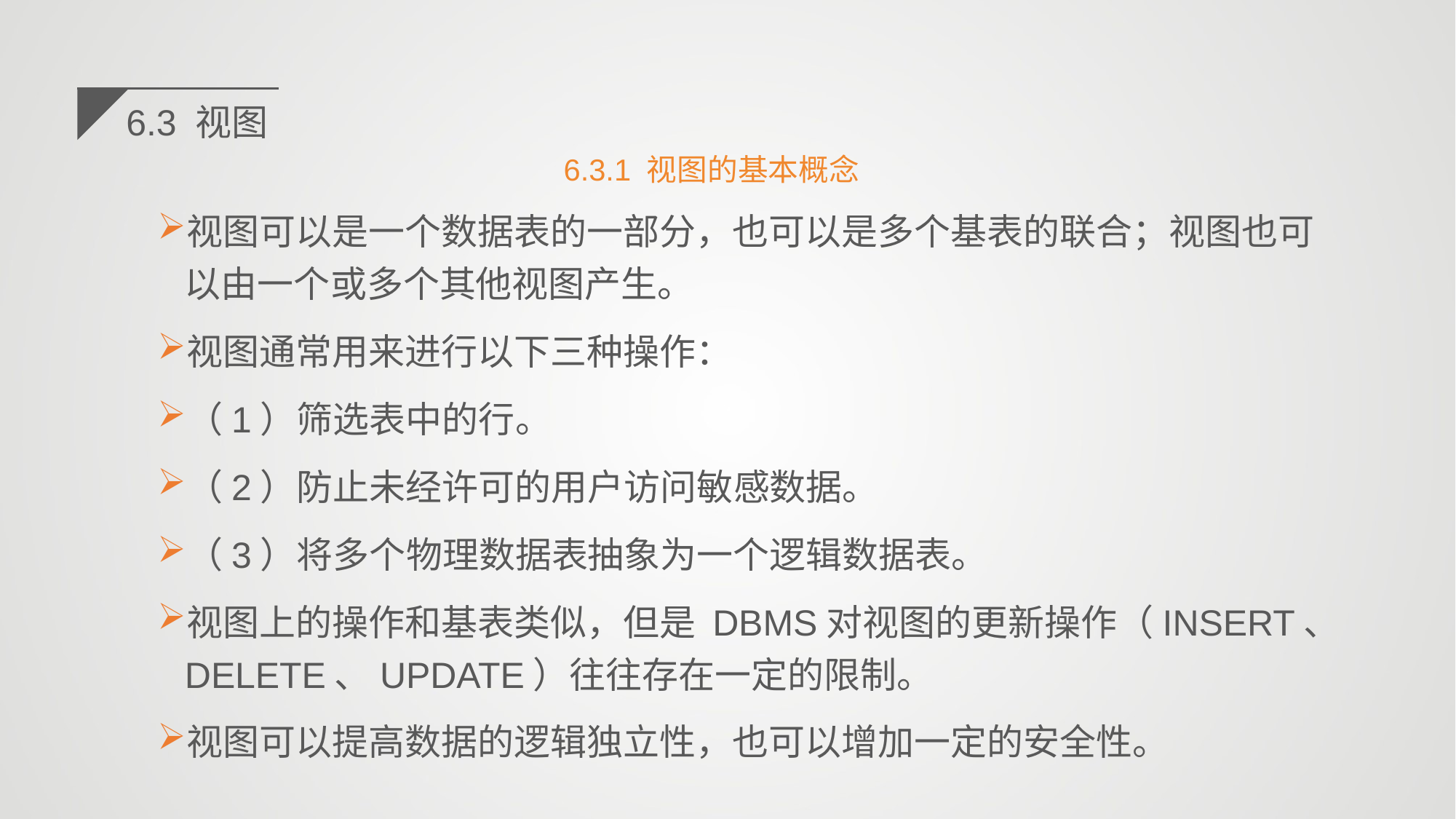

6.3 视图

6.3.1 视图的基本概念
视图可以是一个数据表的一部分，也可以是多个基表的联合；视图也可以由一个或多个其他视图产生。
视图通常用来进行以下三种操作：
（1）筛选表中的行。
（2）防止未经许可的用户访问敏感数据。
（3）将多个物理数据表抽象为一个逻辑数据表。
视图上的操作和基表类似，但是 DBMS对视图的更新操作（INSERT、DELETE、UPDATE）往往存在一定的限制。
视图可以提高数据的逻辑独立性，也可以增加一定的安全性。